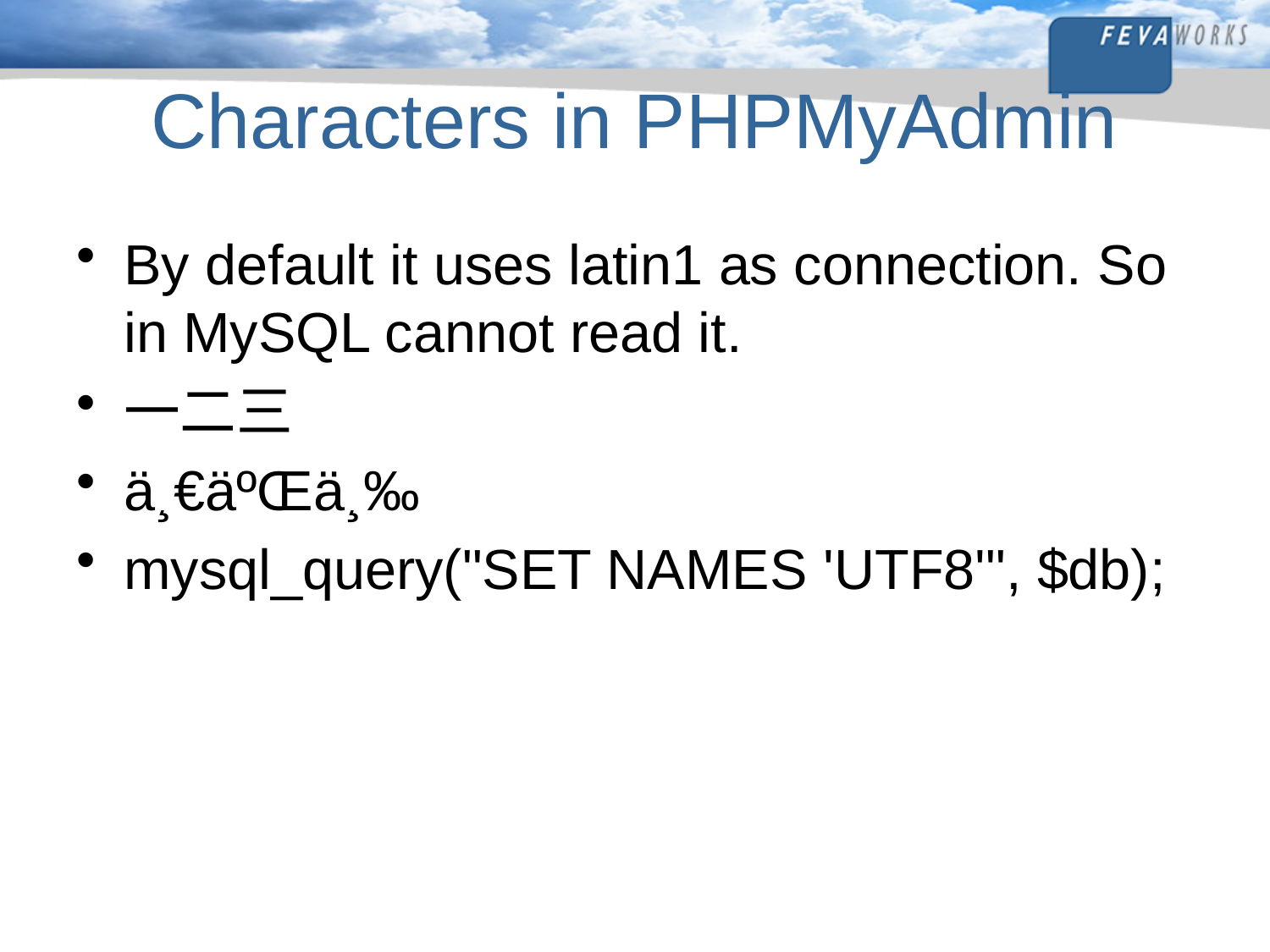

# Characters in PHPMyAdmin
By default it uses latin1 as connection. So in MySQL cannot read it.
一二三
ä¸€äºŒä¸‰
mysql_query("SET NAMES 'UTF8'", $db);